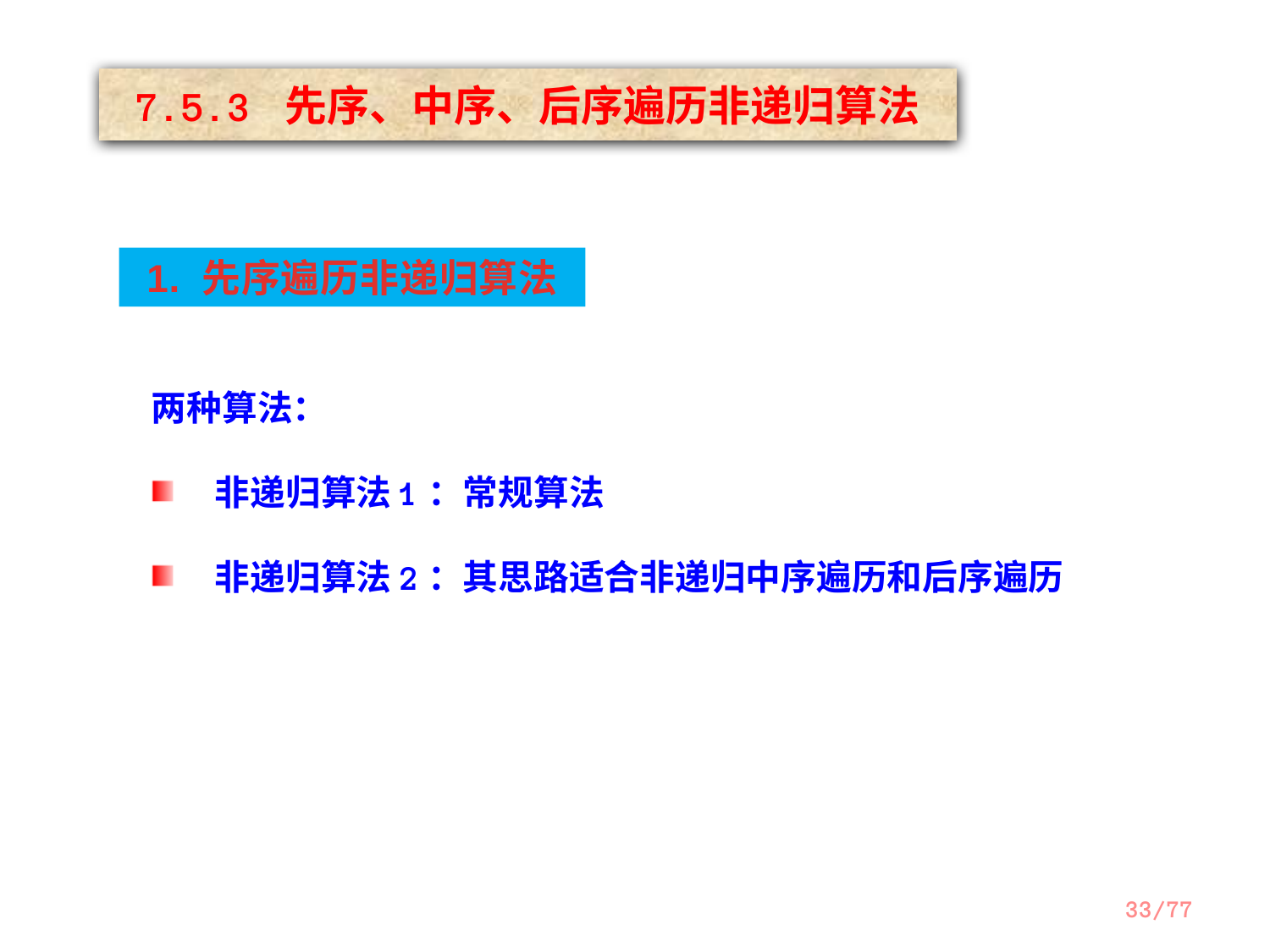

7.5.3 先序、中序、后序遍历非递归算法
1. 先序遍历非递归算法
两种算法：
非递归算法1：常规算法
非递归算法2：其思路适合非递归中序遍历和后序遍历
33/77